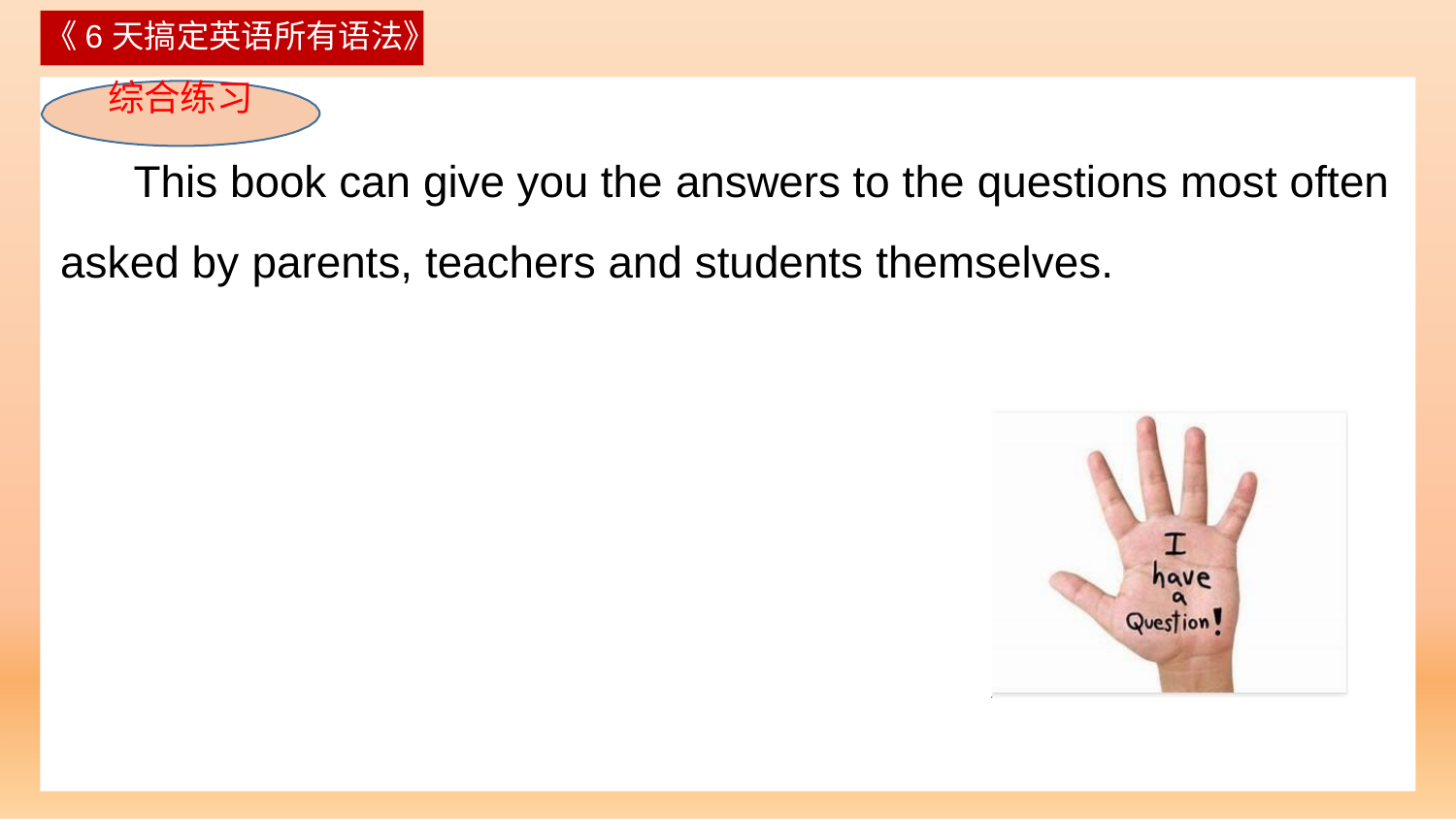

《6天搞定英语所有语法》

综合练习

This book can give you the answers to the questions most often
asked by parents, teachers and students themselves.